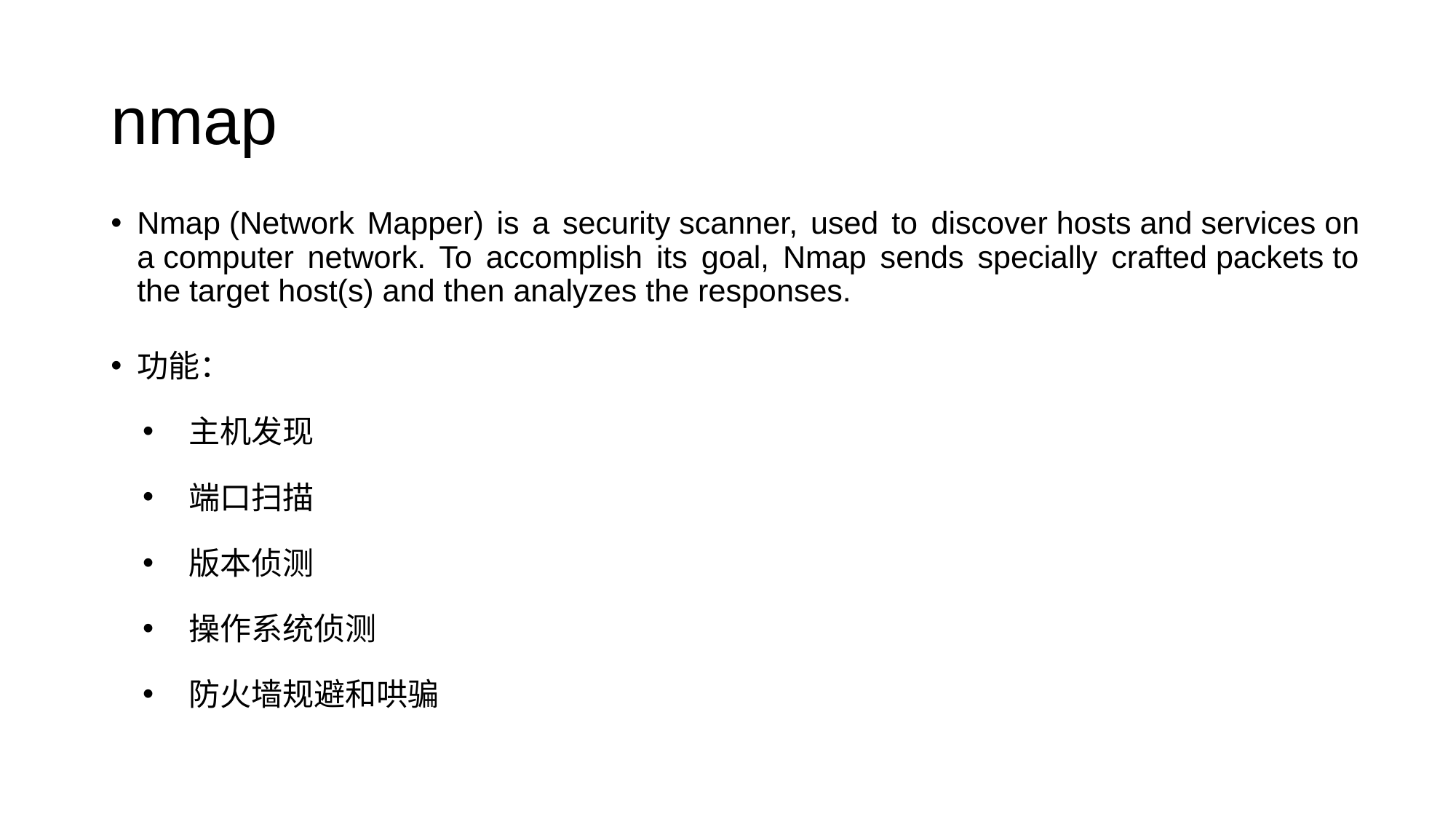

# nmap
Nmap (Network Mapper) is a security scanner, used to discover hosts and services on a computer network. To accomplish its goal, Nmap sends specially crafted packets to the target host(s) and then analyzes the responses.
功能：
主机发现
端口扫描
版本侦测
操作系统侦测
防火墙规避和哄骗